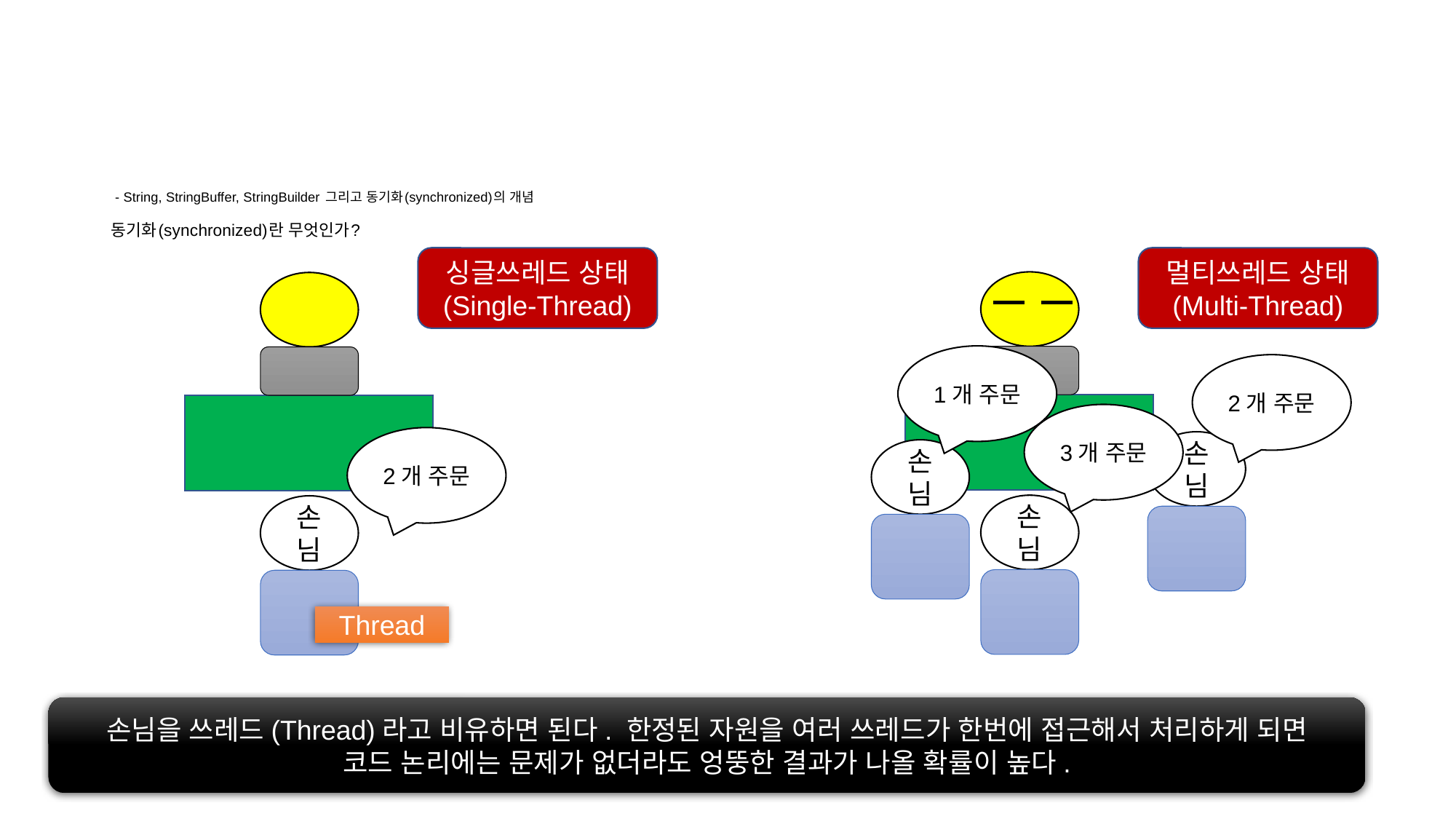

# - String, StringBuffer, StringBuilder 그리고 동기화(synchronized)의 개념 동기화(synchronized)란 무엇인가?
싱글쓰레드 상태
(Single-Thread)
멀티쓰레드 상태
(Multi-Thread)

1개 주문

2개 주문

3개 주문
2개 주문
손님
손님
손님
손님

Thread
손님을 쓰레드(Thread)라고 비유하면 된다. 한정된 자원을 여러 쓰레드가 한번에 접근해서 처리하게 되면
코드 논리에는 문제가 없더라도 엉뚱한 결과가 나올 확률이 높다.